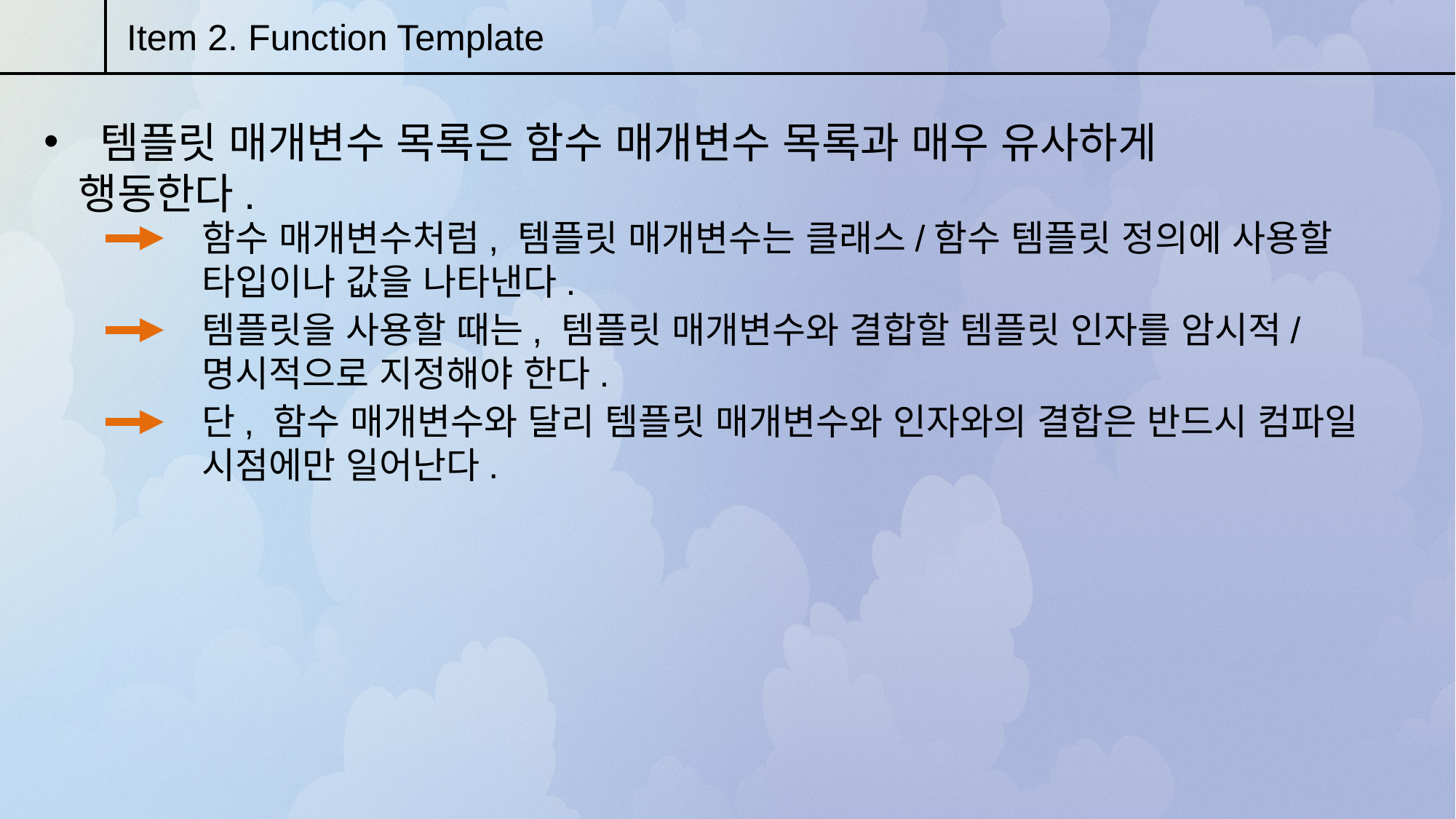

Item 2. Function Template
 템플릿 매개변수 목록은 함수 매개변수 목록과 매우 유사하게 행동한다.
함수 매개변수처럼, 템플릿 매개변수는 클래스/함수 템플릿 정의에 사용할 타입이나 값을 나타낸다.
템플릿을 사용할 때는, 템플릿 매개변수와 결합할 템플릿 인자를 암시적/명시적으로 지정해야 한다.
단, 함수 매개변수와 달리 템플릿 매개변수와 인자와의 결합은 반드시 컴파일 시점에만 일어난다.